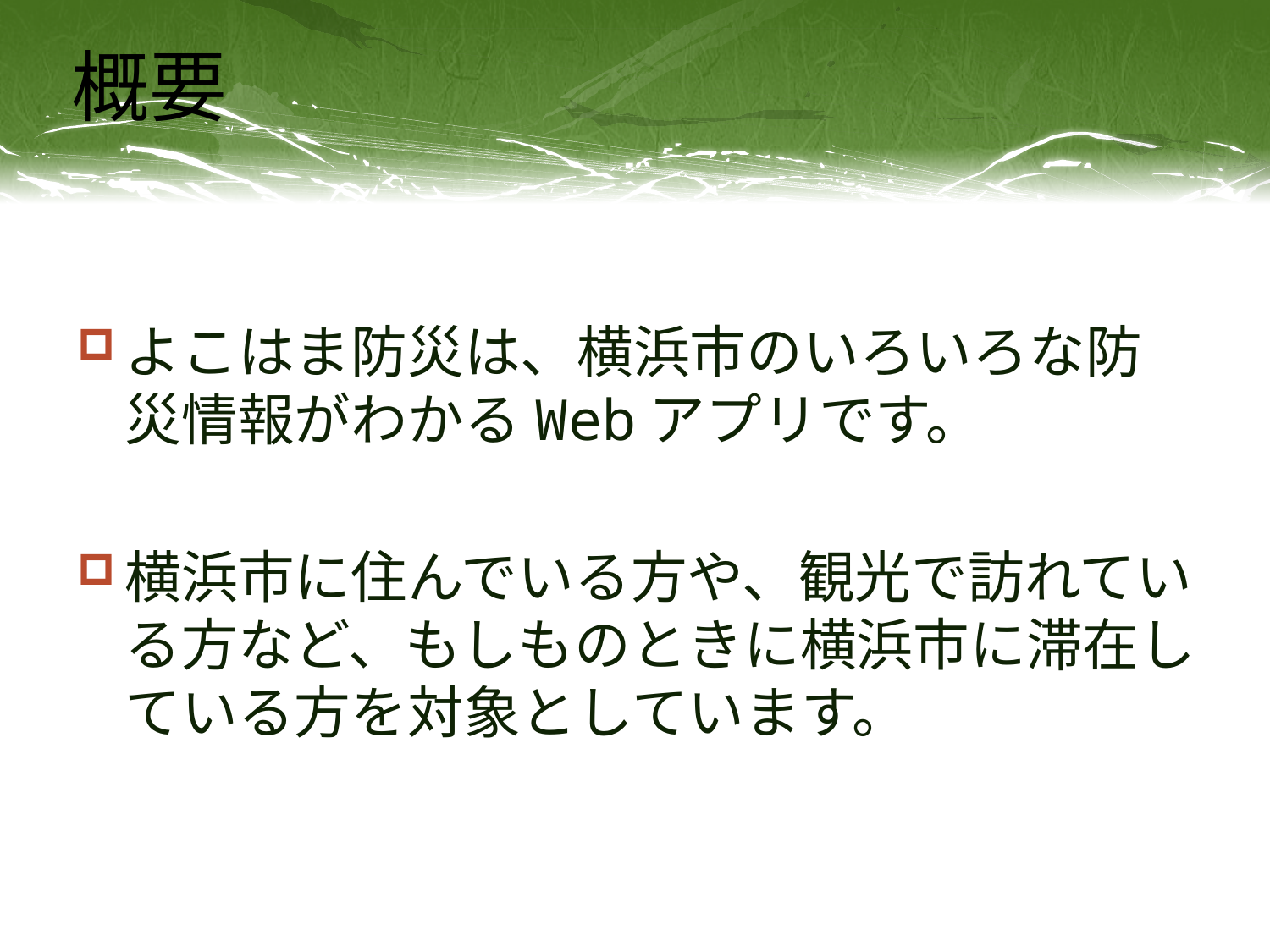

# 概要
よこはま防災は、横浜市のいろいろな防災情報がわかるWebアプリです。

横浜市に住んでいる方や、観光で訪れている方など、もしものときに横浜市に滞在している方を対象としています。